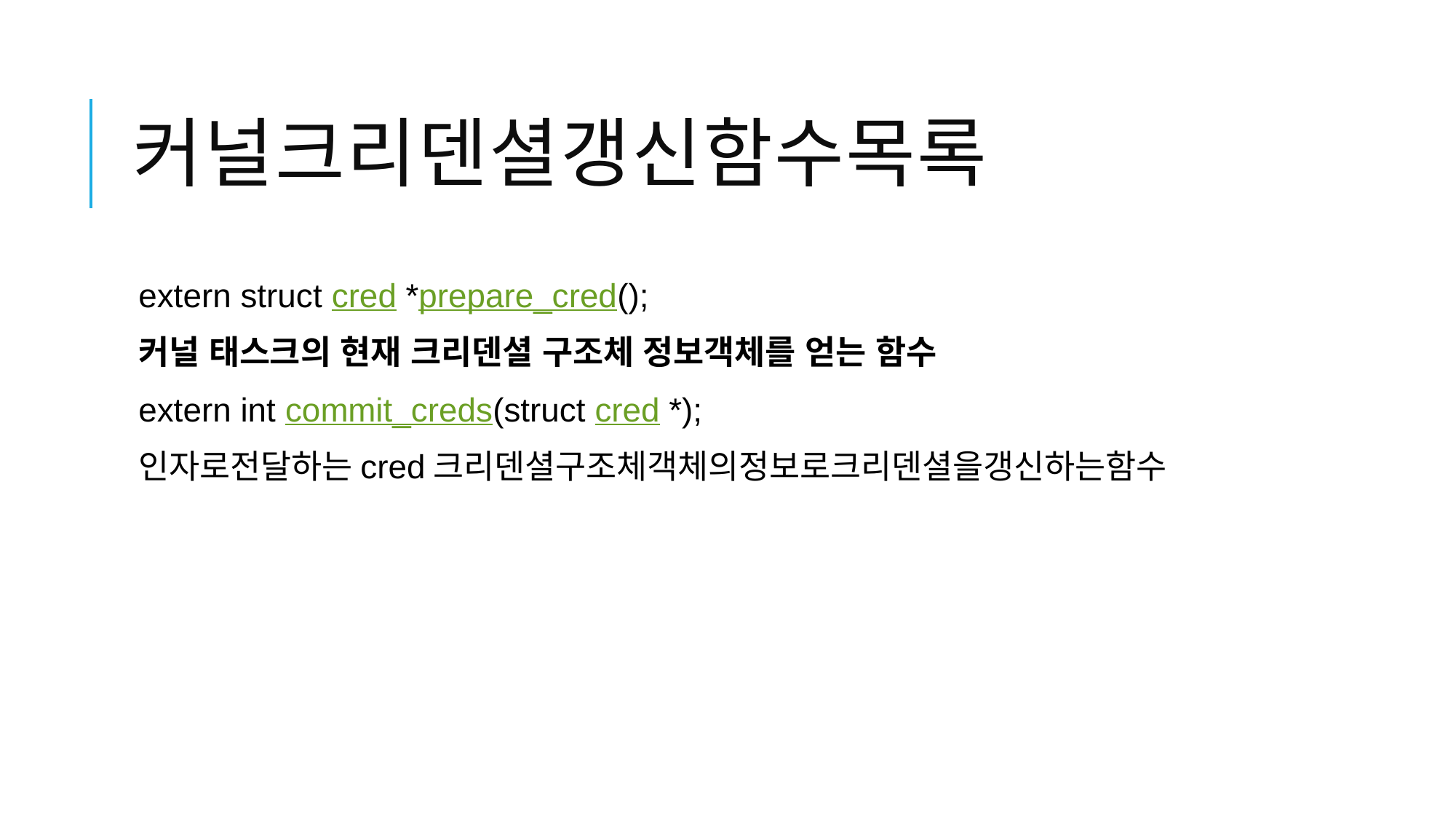

# 커널크리덴셜갱신함수목록
extern struct cred *prepare_cred();
커널 태스크의 현재 크리덴셜 구조체 정보객체를 얻는 함수
extern int commit_creds(struct cred *);
인자로전달하는cred크리덴셜구조체객체의정보로크리덴셜을갱신하는함수